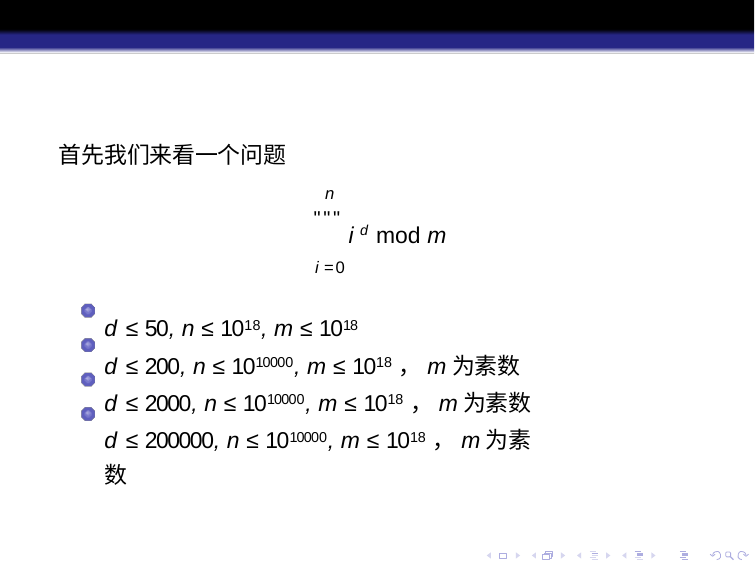

首先我们来看一个问题

n
""" i d  mod m
i =0

d ≤ 50, n ≤ 1018, m ≤ 1018
d ≤ 200, n ≤ 1010000, m ≤ 1018，m为素数     d ≤ 2000, n ≤ 1010000, m ≤ 1018，m为素数   d ≤ 200000, n ≤ 1010000, m ≤ 1018，m为素数